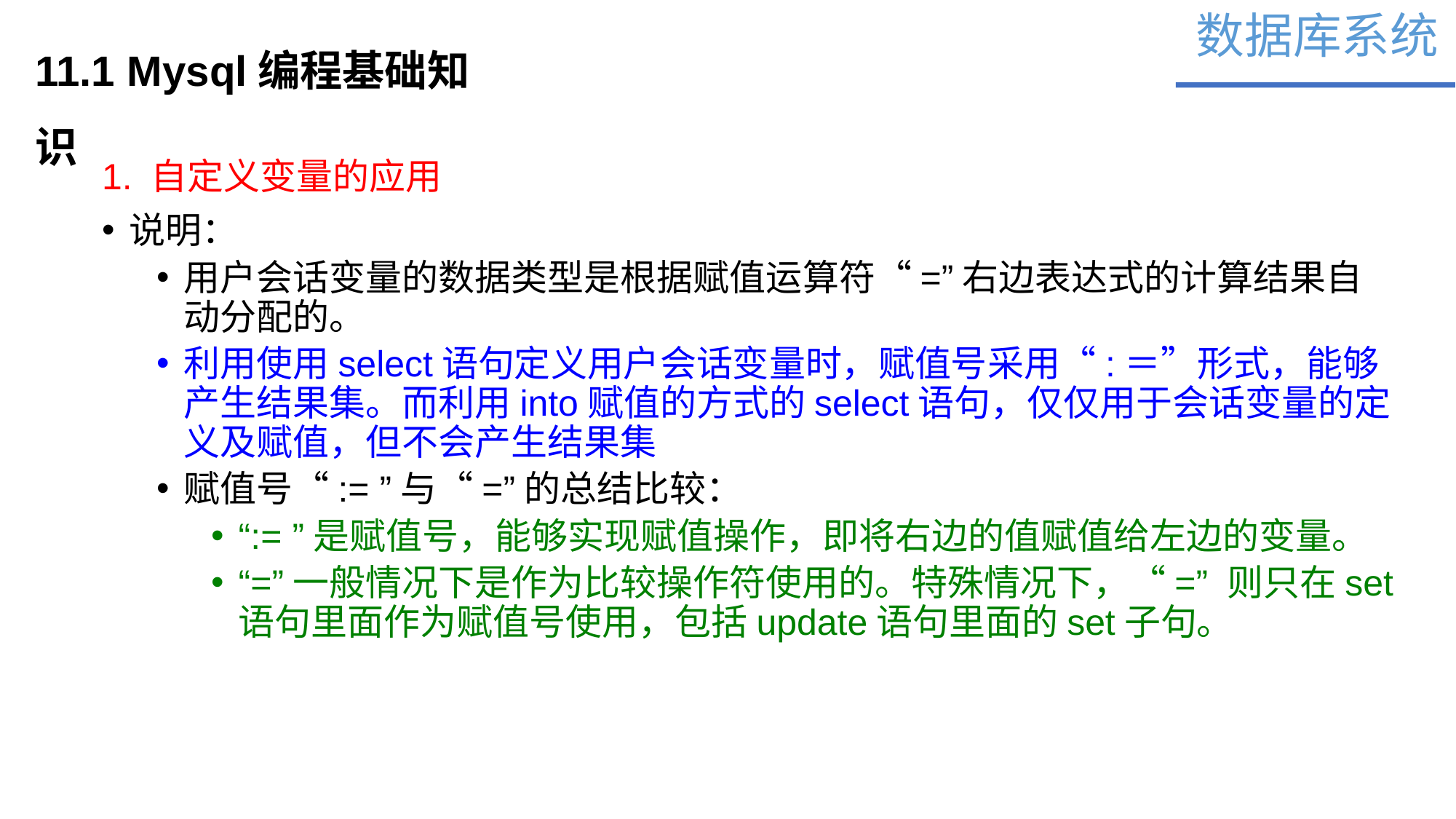

数据库系统
11.1 Mysql编程基础知识

1. 自定义变量的应用
说明：
用户会话变量的数据类型是根据赋值运算符“=”右边表达式的计算结果自动分配的。
利用使用select语句定义用户会话变量时，赋值号采用“:＝”形式，能够产生结果集。而利用into赋值的方式的select语句，仅仅用于会话变量的定义及赋值，但不会产生结果集
赋值号“:= ”与“=”的总结比较：
“:= ”是赋值号，能够实现赋值操作，即将右边的值赋值给左边的变量。
“=”一般情况下是作为比较操作符使用的。特殊情况下，“=” 则只在set语句里面作为赋值号使用，包括update语句里面的set子句。